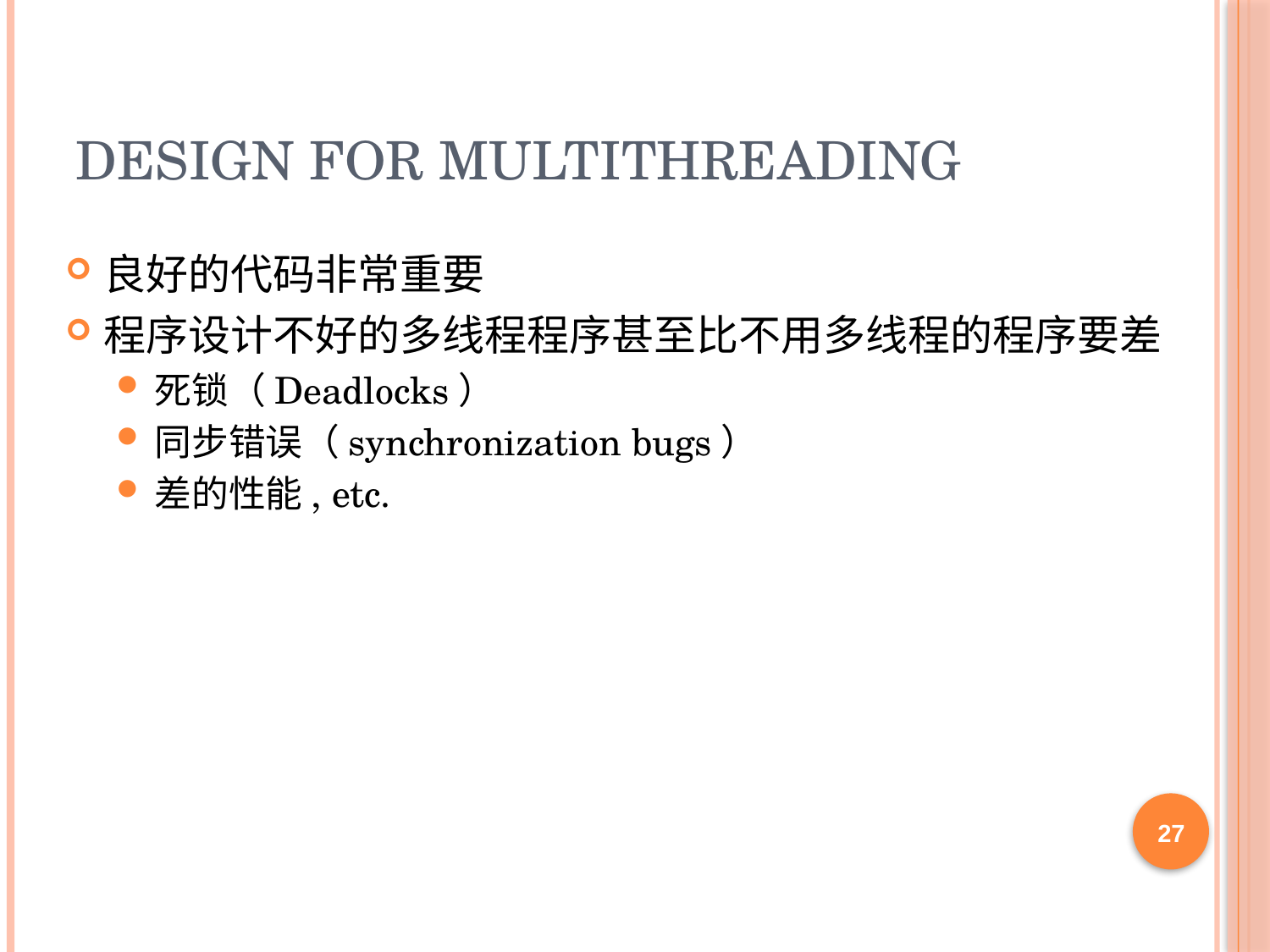

# Design for Multithreading
良好的代码非常重要
程序设计不好的多线程程序甚至比不用多线程的程序要差
死锁（Deadlocks）
同步错误（synchronization bugs）
差的性能, etc.
27